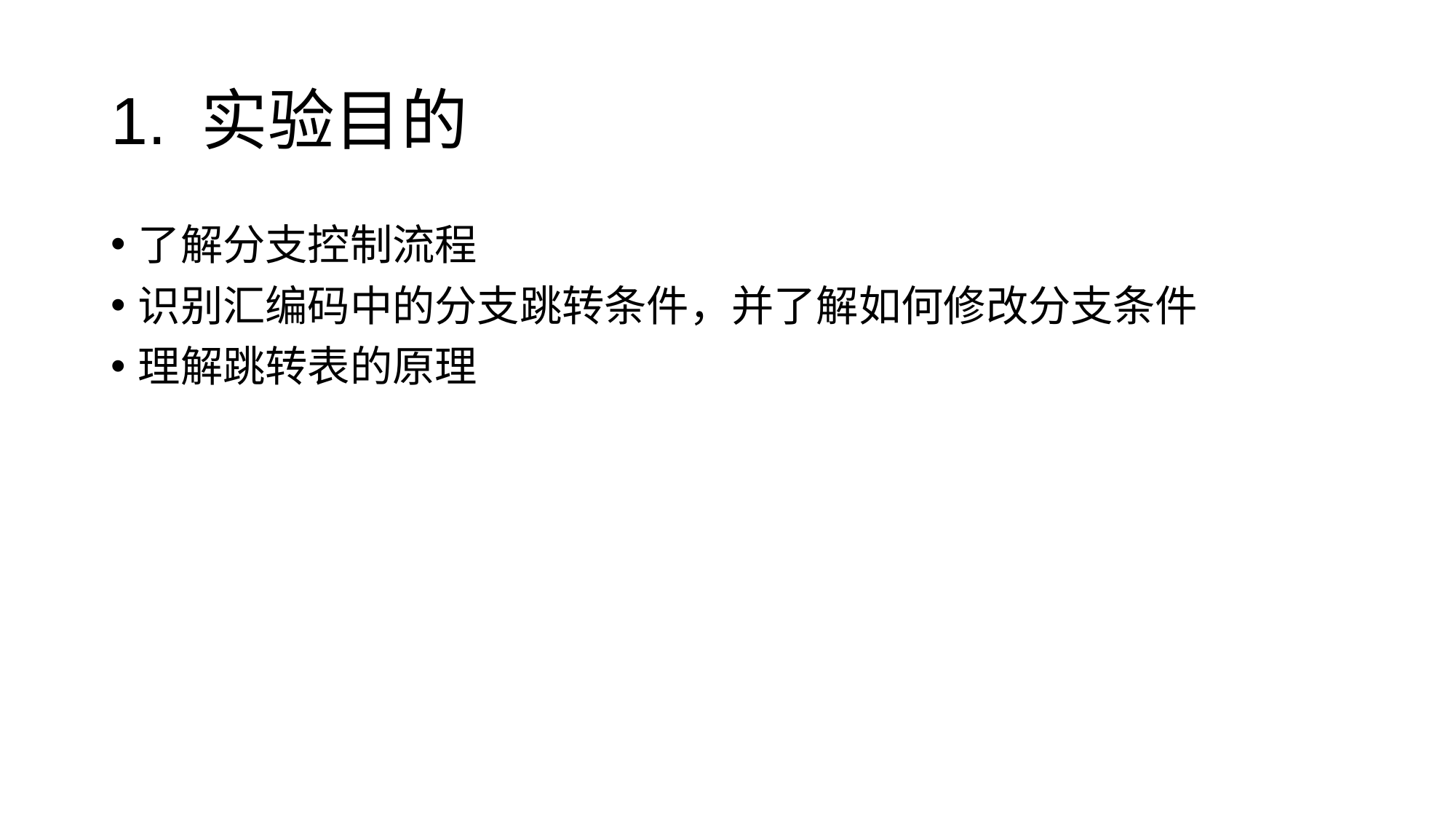

# 1. 实验目的
了解分支控制流程
识别汇编码中的分支跳转条件，并了解如何修改分支条件
理解跳转表的原理